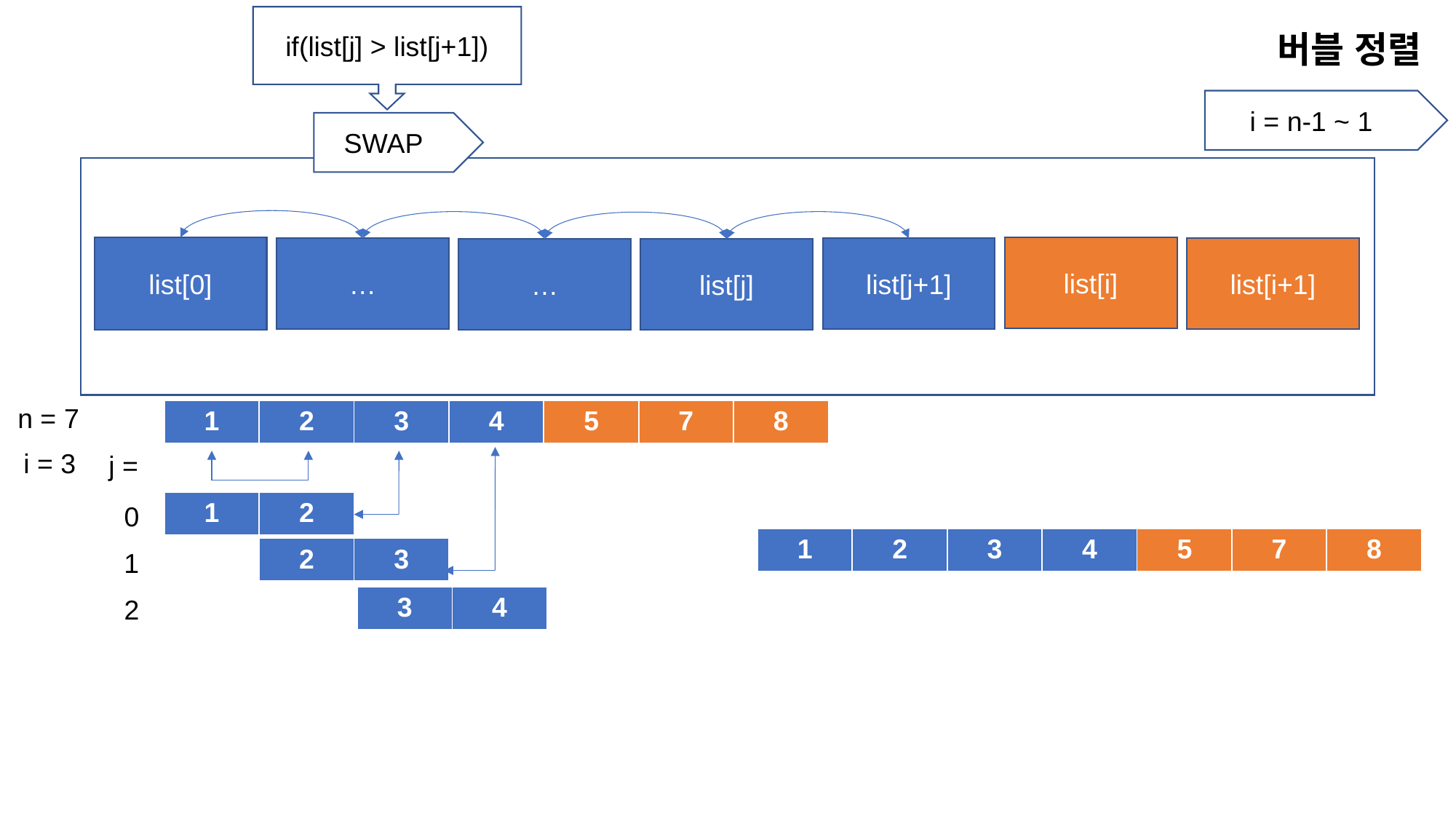

if(list[j] > list[j+1])
버블 정렬
i = n-1 ~ 1
SWAP

list[0]
list[i]
…
list[j+1]
list[i+1]
list[j]
…
n = 7
| 1 | 2 | 3 | 4 | 5 | 7 | 8 |
| --- | --- | --- | --- | --- | --- | --- |
i = 3
j =
| 1 | 2 |
| --- | --- |
0
| 1 | 2 | 3 | 4 | 5 | 7 | 8 |
| --- | --- | --- | --- | --- | --- | --- |
| 2 | 3 |
| --- | --- |
1
| 3 | 4 |
| --- | --- |
2